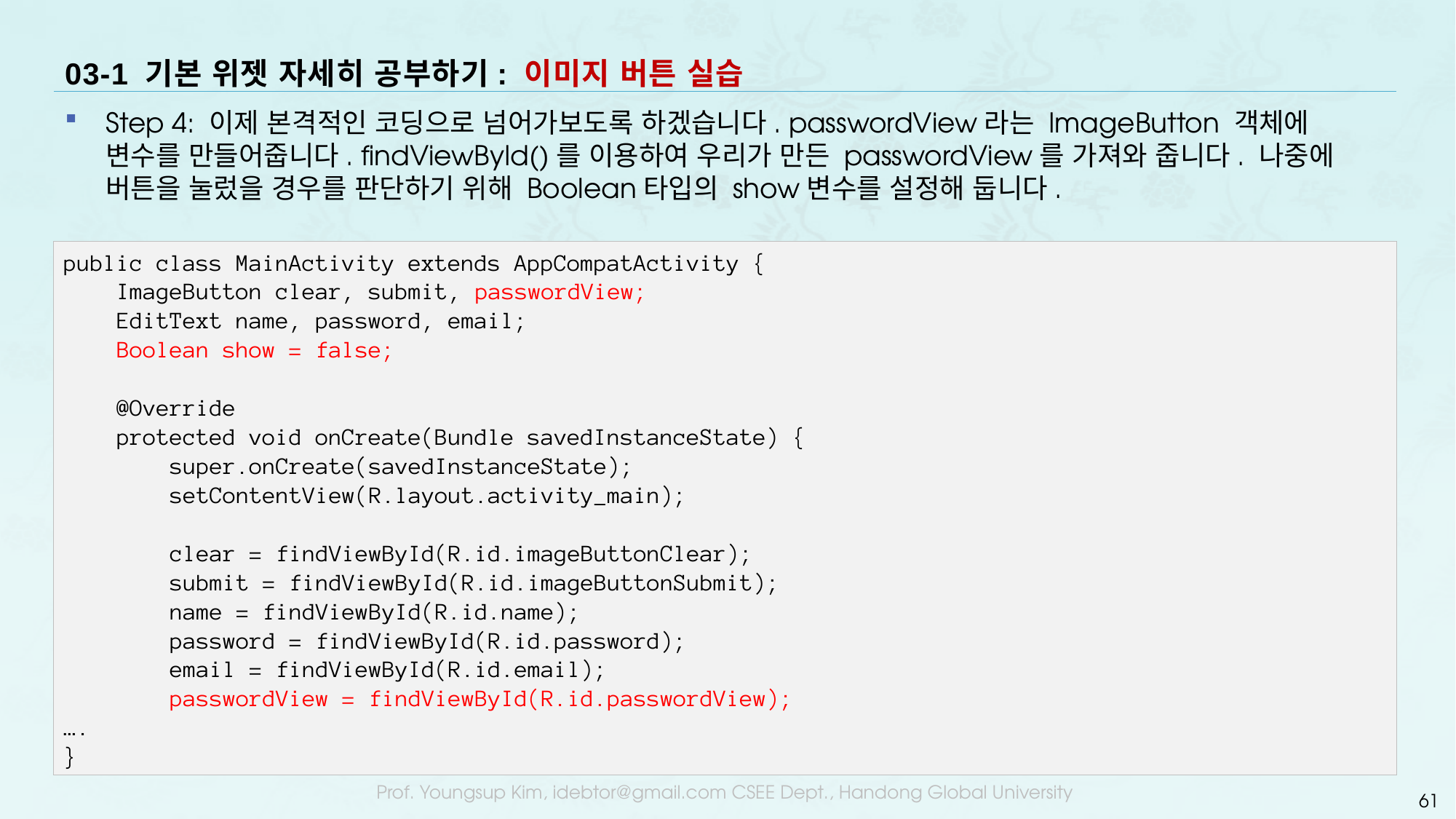

# 03-1 기본 위젯 자세히 공부하기: 이미지 버튼 실습
Step 4: 이제 본격적인 코딩으로 넘어가보도록 하겠습니다. passwordView라는 ImageButton 객체에 변수를 만들어줍니다. findViewById()를 이용하여 우리가 만든 passwordView를 가져와 줍니다. 나중에 버튼을 눌렀을 경우를 판단하기 위해 Boolean타입의 show변수를 설정해 둡니다.

public class MainActivity extends AppCompatActivity {
    ImageButton clear, submit, passwordView;
    EditText name, password, email;
    Boolean show = false;

    @Override
    protected void onCreate(Bundle savedInstanceState) {
        super.onCreate(savedInstanceState);
        setContentView(R.layout.activity_main);

        clear = findViewById(R.id.imageButtonClear);
        submit = findViewById(R.id.imageButtonSubmit);
        name = findViewById(R.id.name);
        password = findViewById(R.id.password);
        email = findViewById(R.id.email);
        passwordView = findViewById(R.id.passwordView);
….
}
61